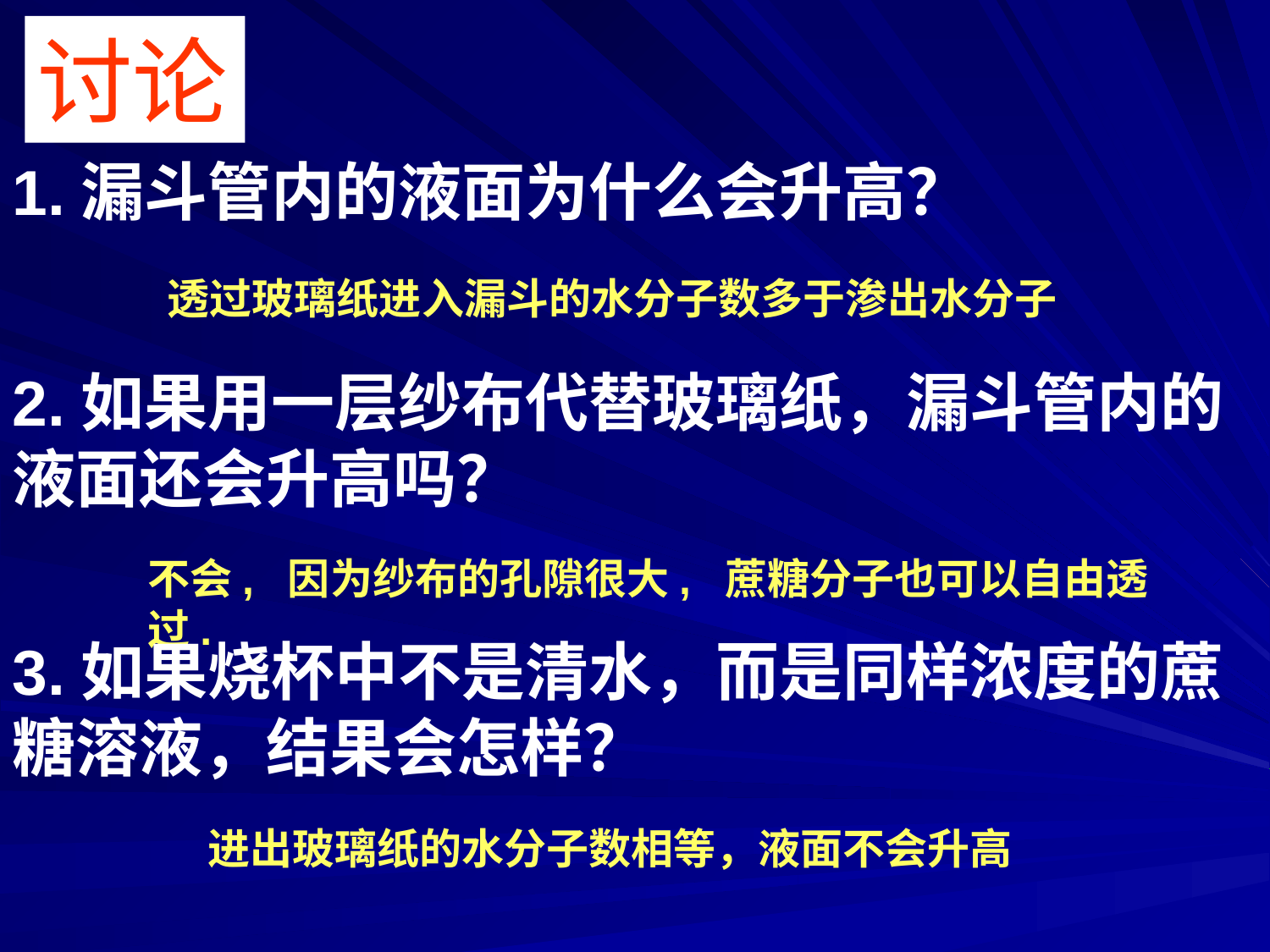

讨论
1.漏斗管内的液面为什么会升高？
透过玻璃纸进入漏斗的水分子数多于渗出水分子
2.如果用一层纱布代替玻璃纸，漏斗管内的液面还会升高吗？
不会,  因为纱布的孔隙很大,  蔗糖分子也可以自由透过.
3.如果烧杯中不是清水，而是同样浓度的蔗糖溶液，结果会怎样？
进出玻璃纸的水分子数相等，液面不会升高